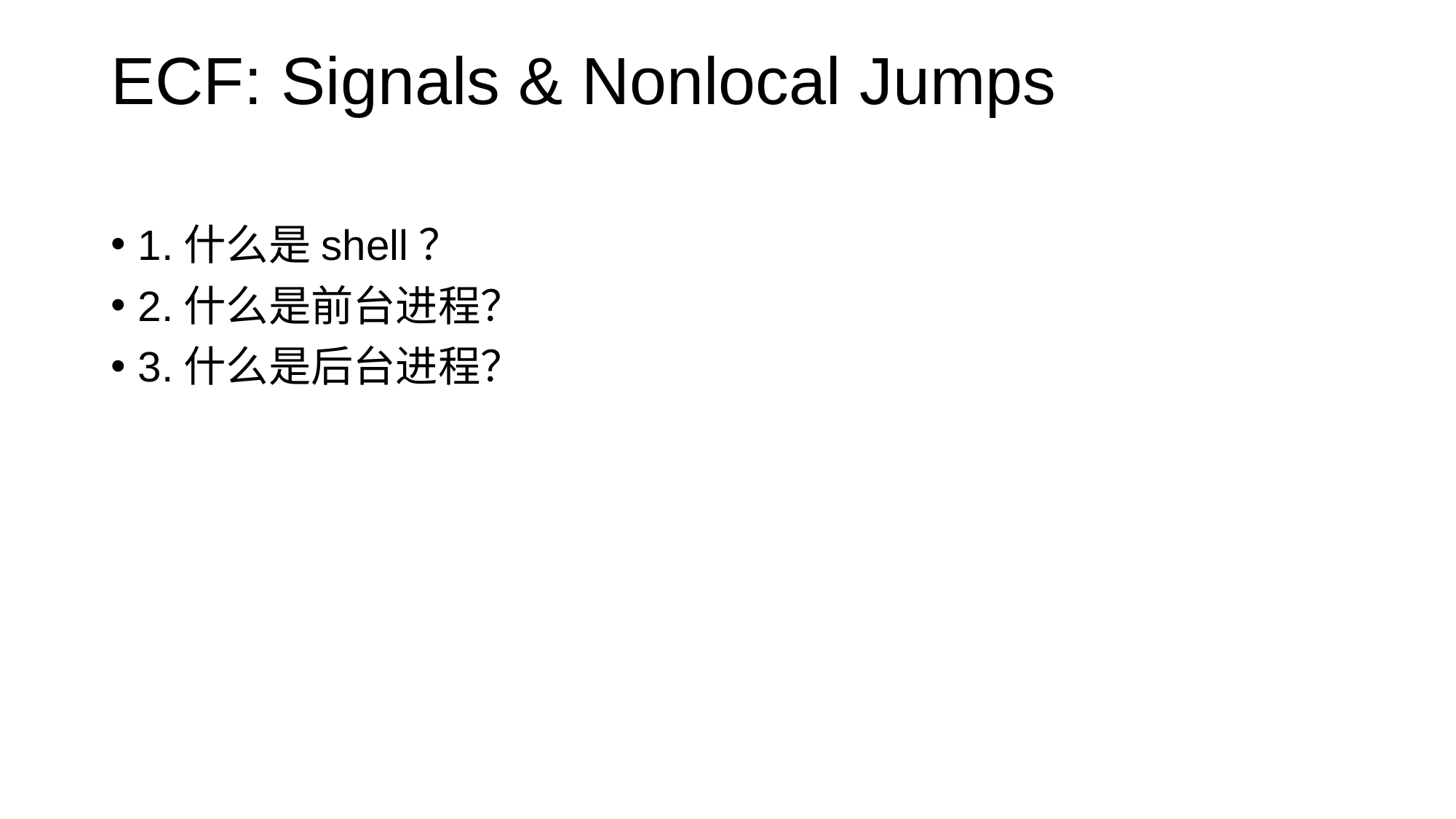

# ECF: Signals & Nonlocal Jumps
1.什么是shell？
2.什么是前台进程？
3.什么是后台进程？